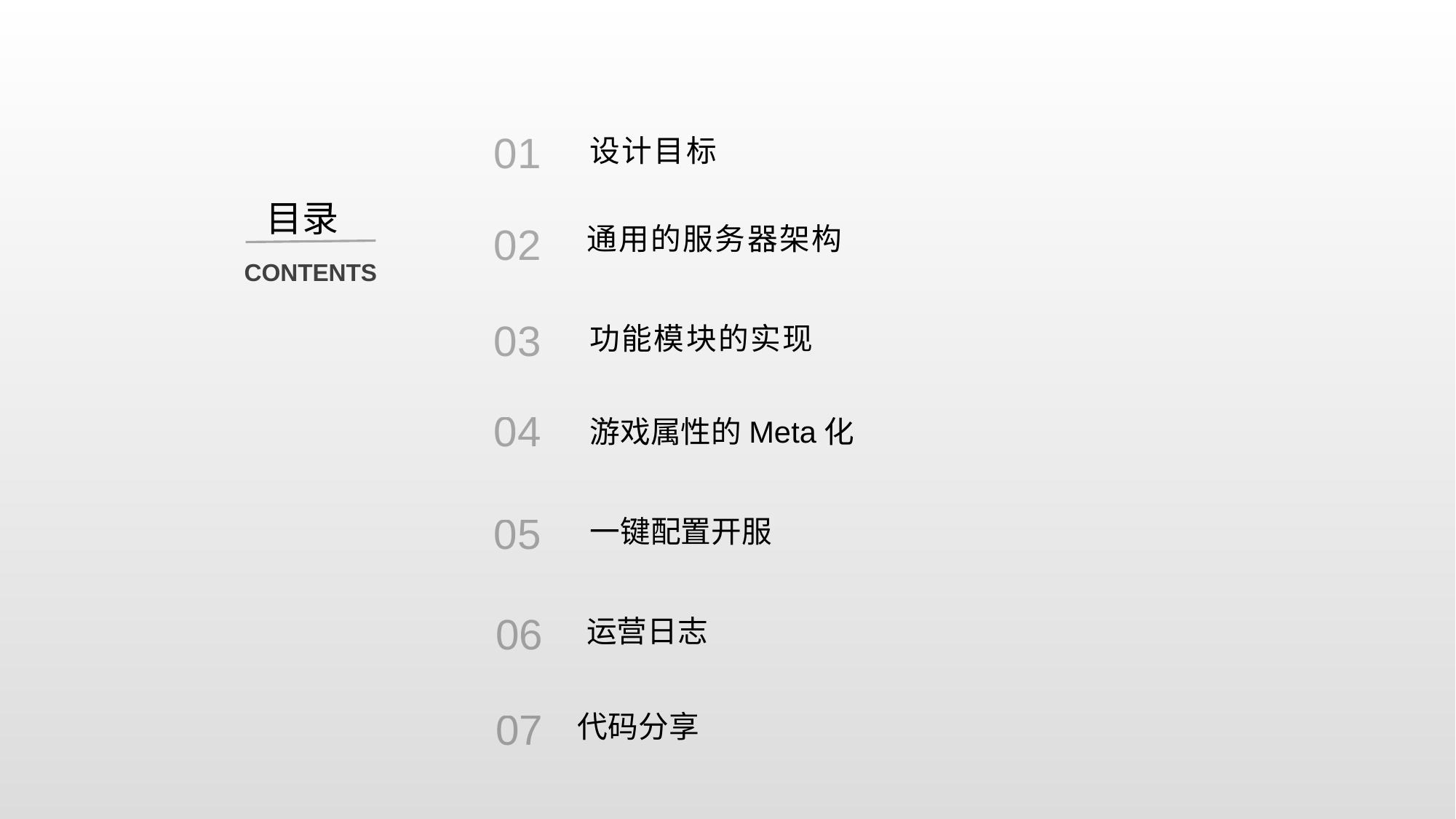

01
设计目标
目录
02
通用的服务器架构
CONTENTS
03
功能模块的实现
04
游戏属性的Meta化
05
一键配置开服
06
运营日志
07
代码分享